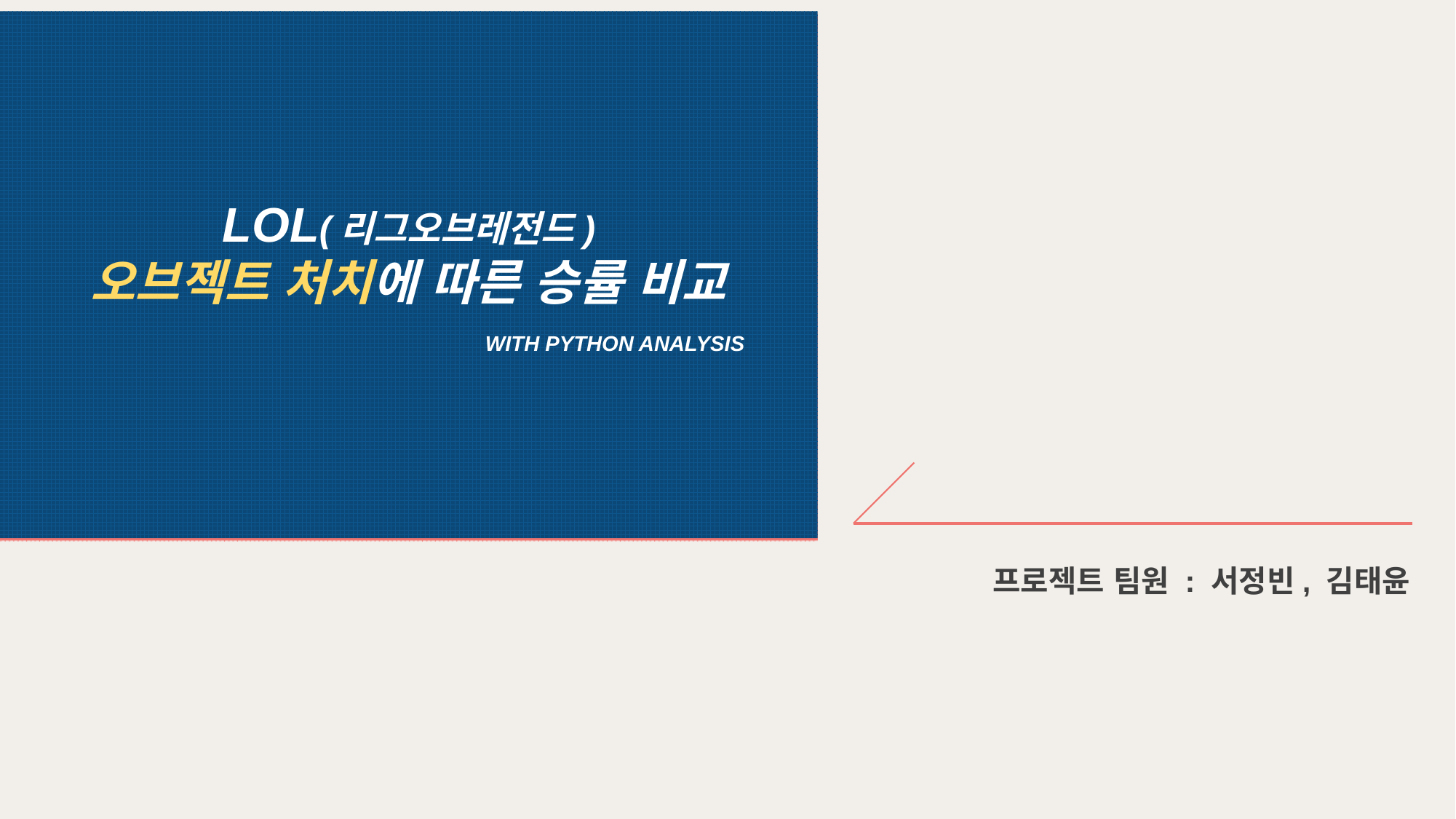

LOL(리그오브레전드)
오브젝트 처치에 따른 승률 비교

				WITH PYTHON ANALYSIS
프로젝트 팀원 : 서정빈, 김태윤